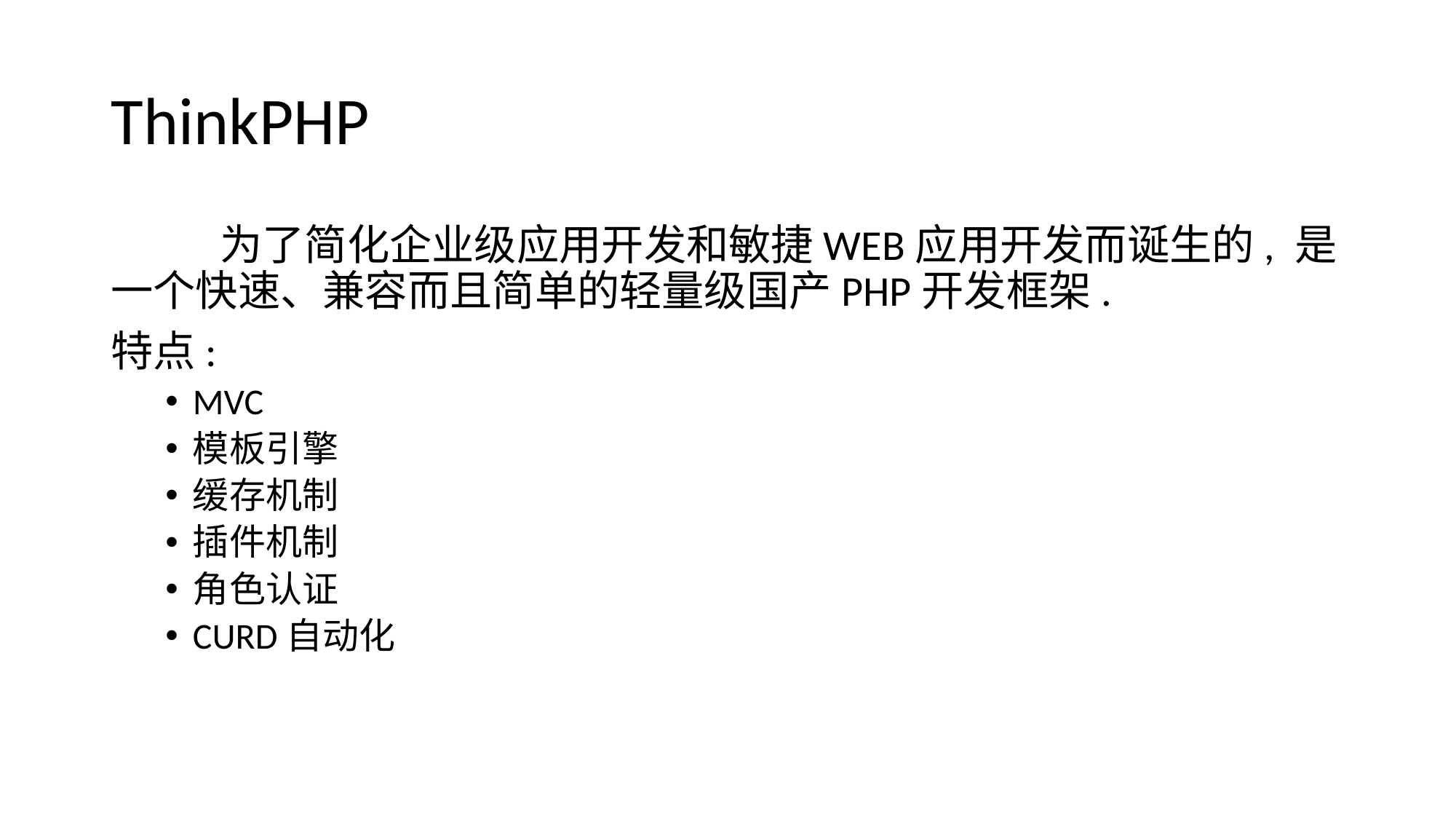

# ThinkPHP
	为了简化企业级应用开发和敏捷WEB应用开发而诞生的, 是一个快速、兼容而且简单的轻量级国产PHP开发框架.
特点:
MVC
模板引擎
缓存机制
插件机制
角色认证
CURD自动化